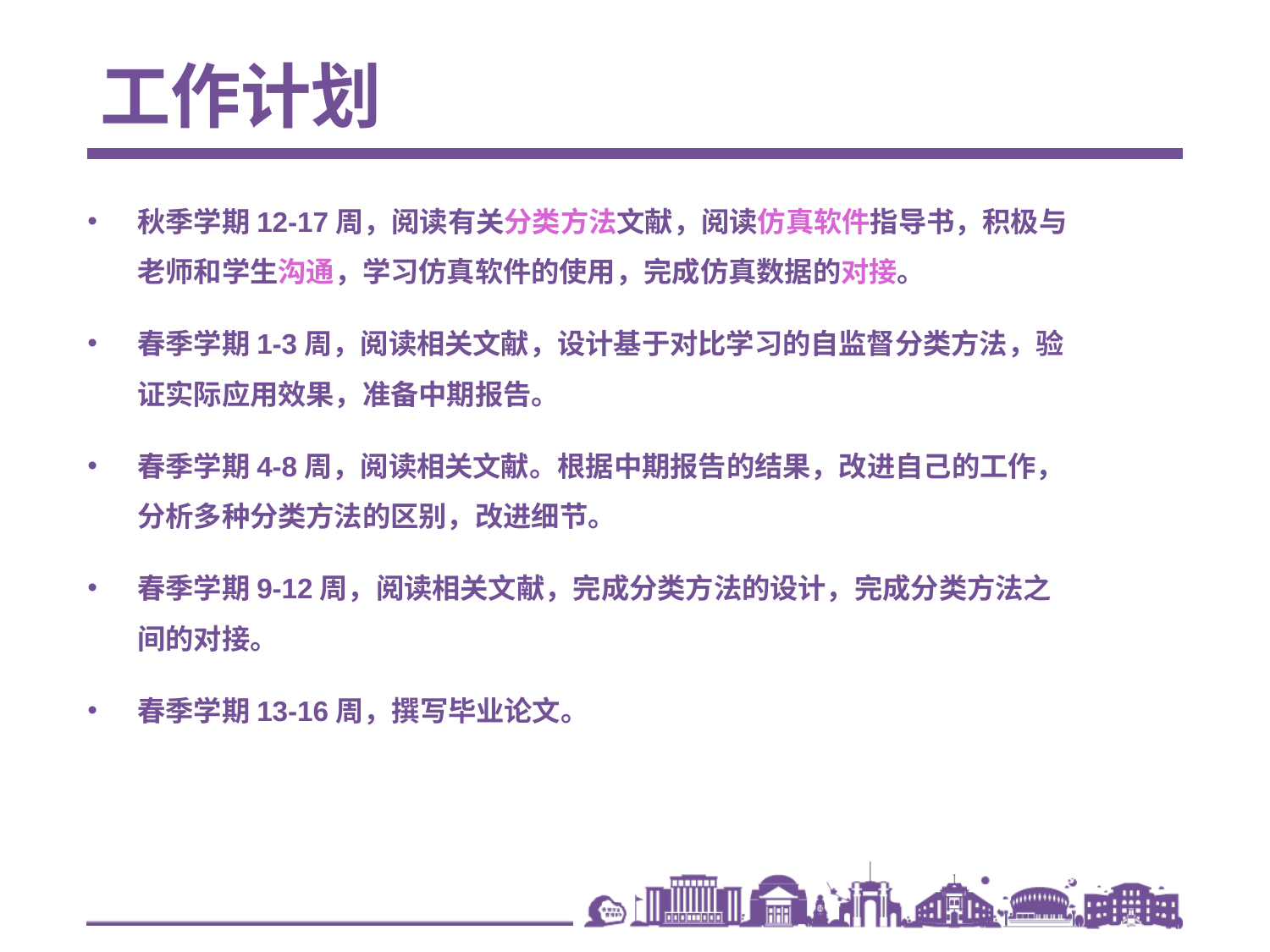

# 工作计划
秋季学期12-17周，阅读有关分类方法文献，阅读仿真软件指导书，积极与老师和学生沟通，学习仿真软件的使用，完成仿真数据的对接。
春季学期1-3周，阅读相关文献，设计基于对比学习的自监督分类方法，验证实际应用效果，准备中期报告。
春季学期4-8周，阅读相关文献。根据中期报告的结果，改进自己的工作，分析多种分类方法的区别，改进细节。
春季学期9-12周，阅读相关文献，完成分类方法的设计，完成分类方法之间的对接。
春季学期13-16周，撰写毕业论文。